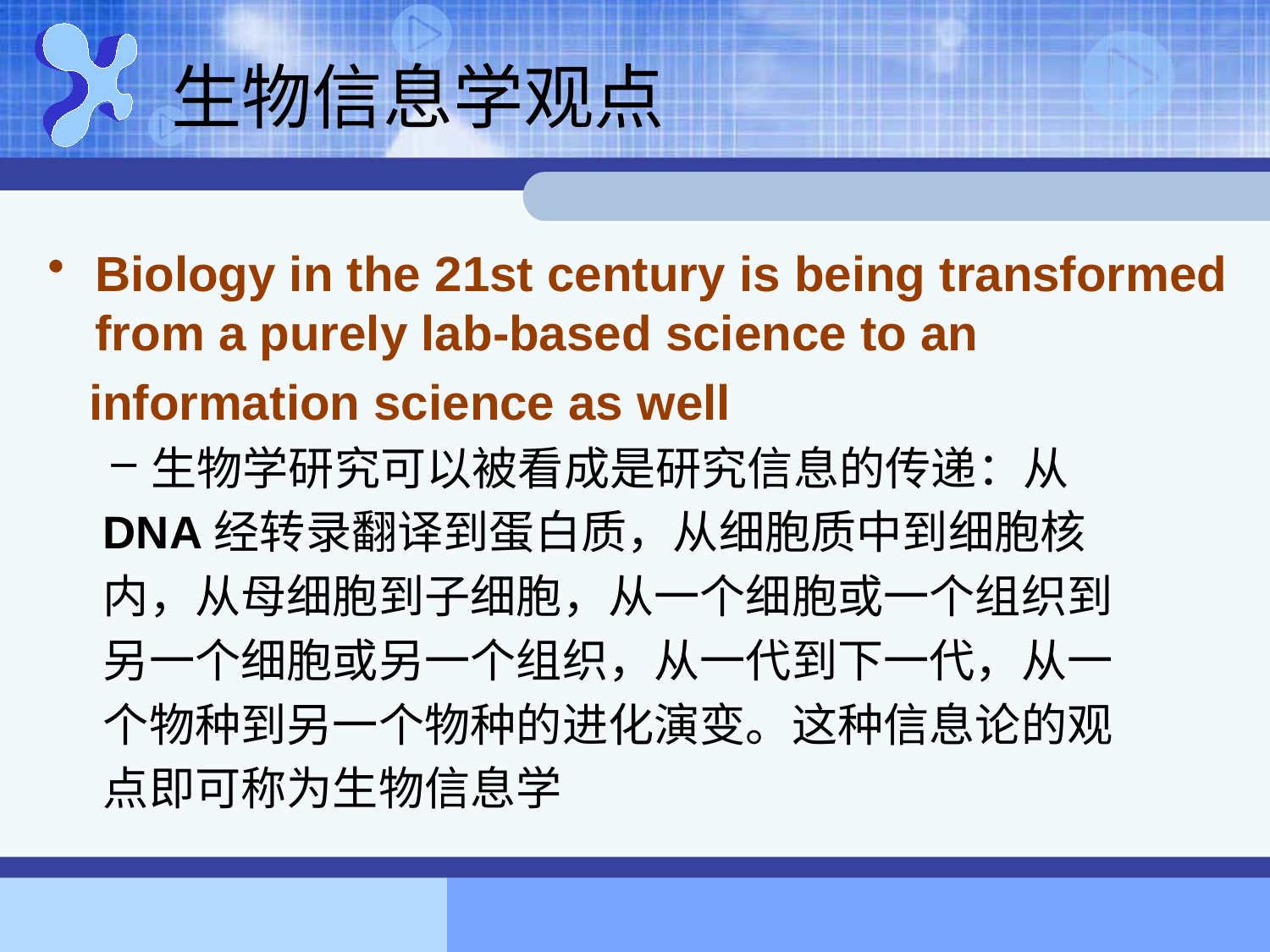

# 生物信息学观点
Biology in the 21st century is being transformed from a purely lab-based science to an
   information science as well
生物学研究可以被看成是研究信息的传递：从
DNA经转录翻译到蛋白质，从细胞质中到细胞核
内，从母细胞到子细胞，从一个细胞或一个组织到
另一个细胞或另一个组织，从一代到下一代，从一
个物种到另一个物种的进化演变。这种信息论的观
点即可称为生物信息学